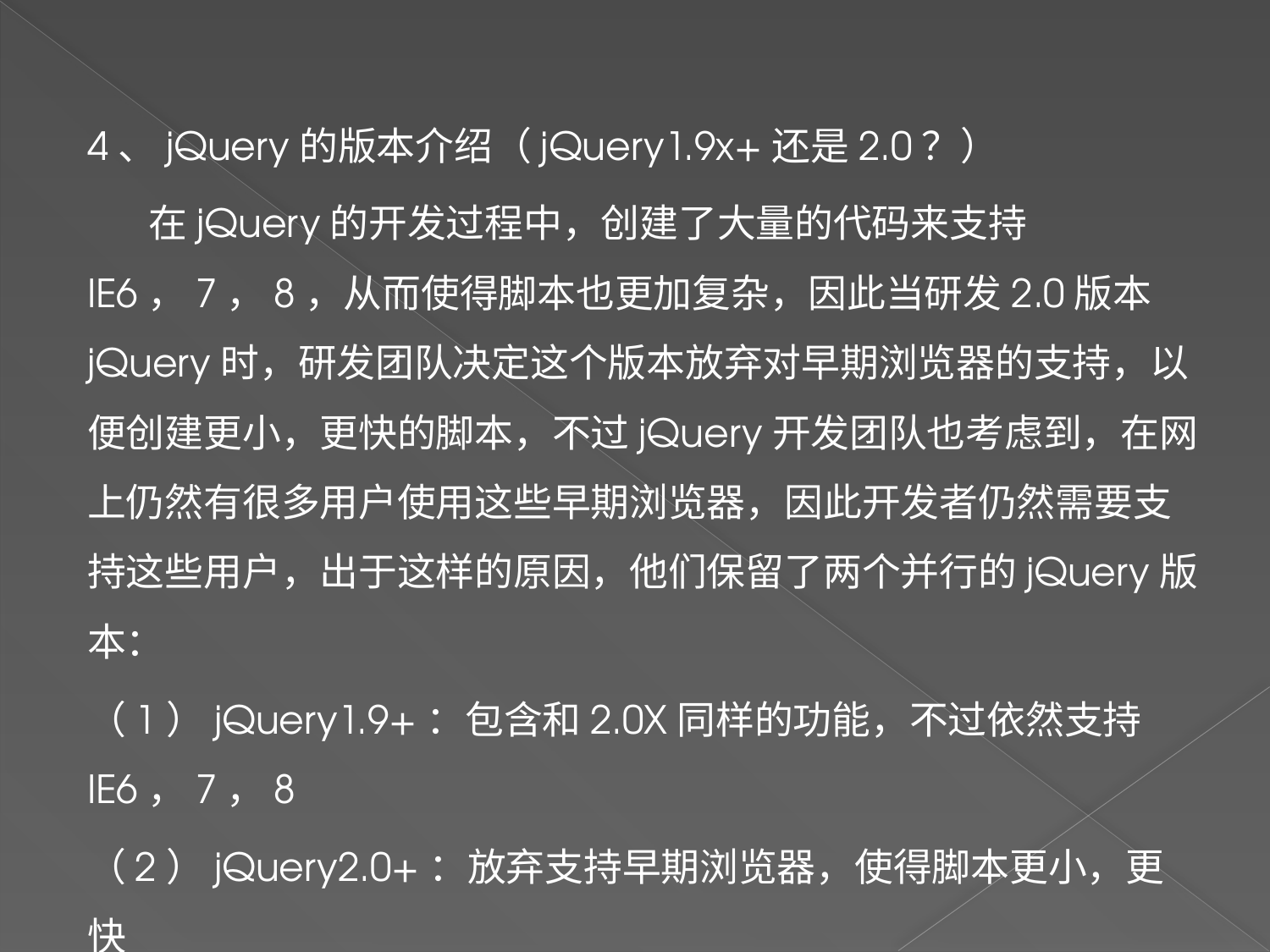

4、jQuery的版本介绍（jQuery1.9x+还是2.0？）
      在jQuery的开发过程中，创建了大量的代码来支持IE6，7，8，从而使得脚本也更加复杂，因此当研发2.0版本jQuery时，研发团队决定这个版本放弃对早期浏览器的支持，以便创建更小，更快的脚本，不过jQuery开发团队也考虑到，在网上仍然有很多用户使用这些早期浏览器，因此开发者仍然需要支持这些用户，出于这样的原因，他们保留了两个并行的jQuery版本：
（1）jQuery1.9+：包含和2.0X同样的功能，不过依然支持IE6，7，8
（2）jQuery2.0+：放弃支持早期浏览器，使得脚本更小，更快